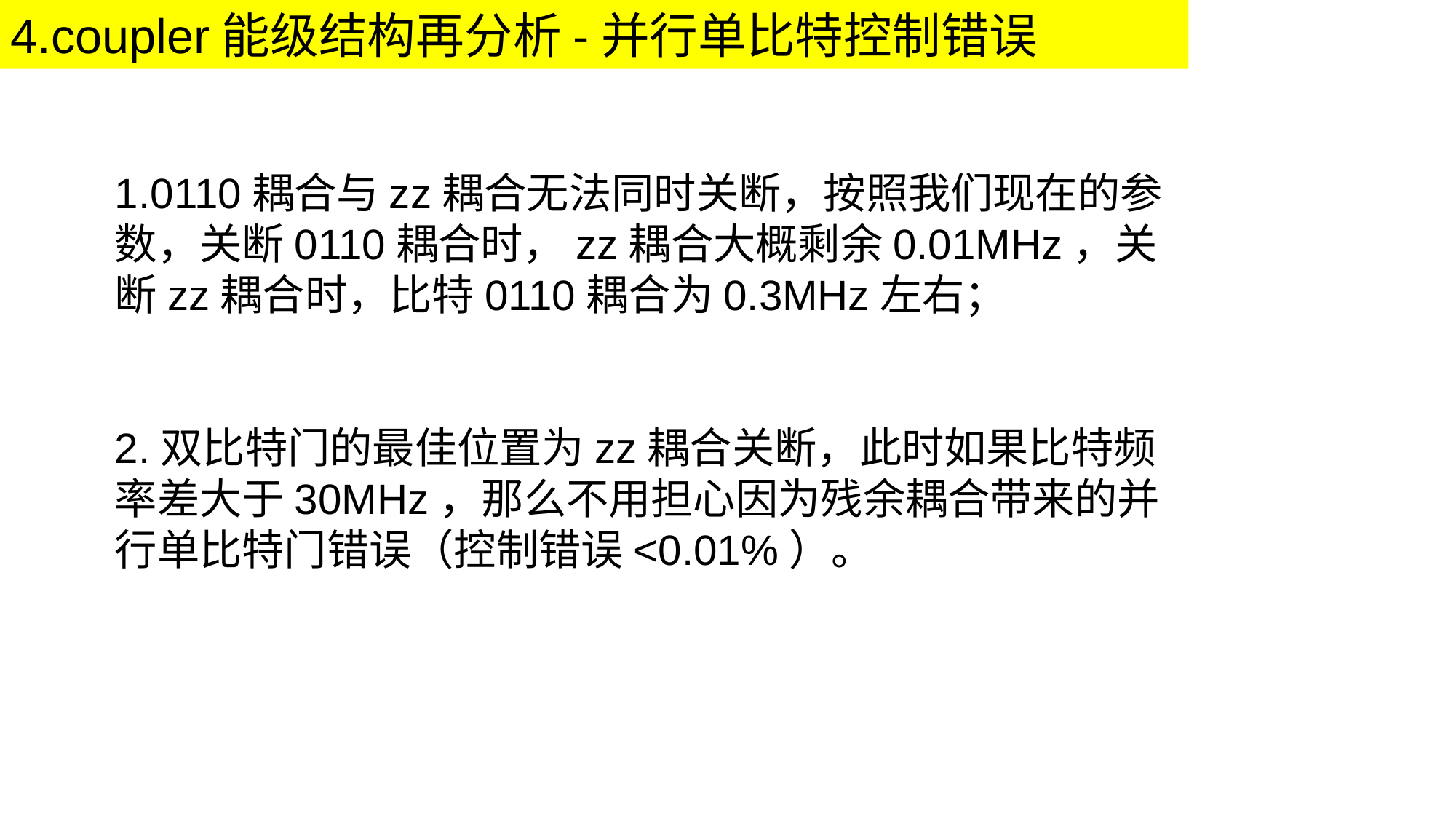

4.coupler能级结构再分析-并行单比特控制错误
1.0110耦合与zz耦合无法同时关断，按照我们现在的参数，关断0110耦合时，zz耦合大概剩余0.01MHz，关断zz耦合时，比特0110耦合为0.3MHz左右；

2.双比特门的最佳位置为zz耦合关断，此时如果比特频率差大于30MHz，那么不用担心因为残余耦合带来的并行单比特门错误（控制错误<0.01%）。